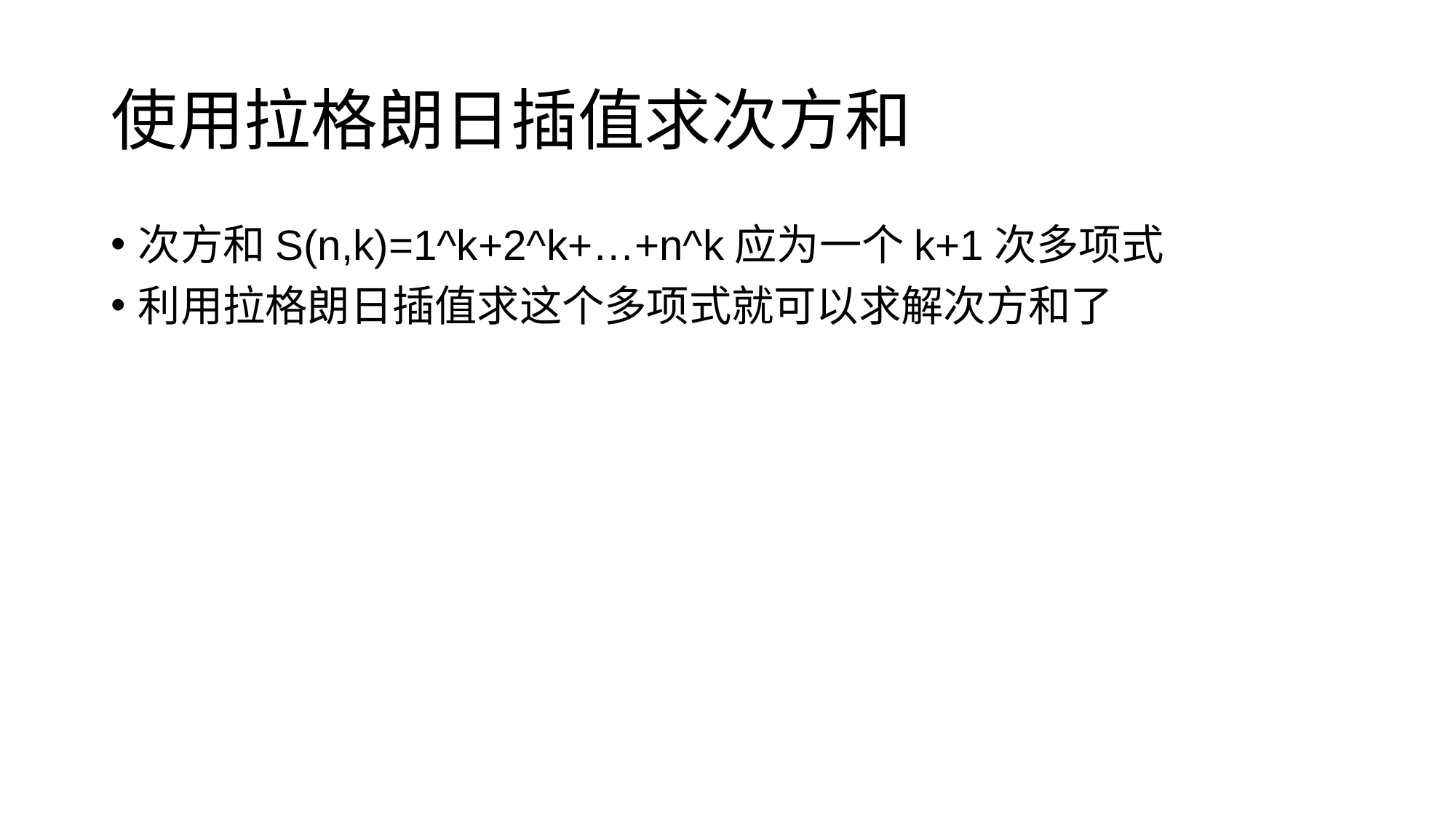

# 使用拉格朗日插值求次方和
次方和S(n,k)=1^k+2^k+…+n^k应为一个k+1次多项式
利用拉格朗日插值求这个多项式就可以求解次方和了